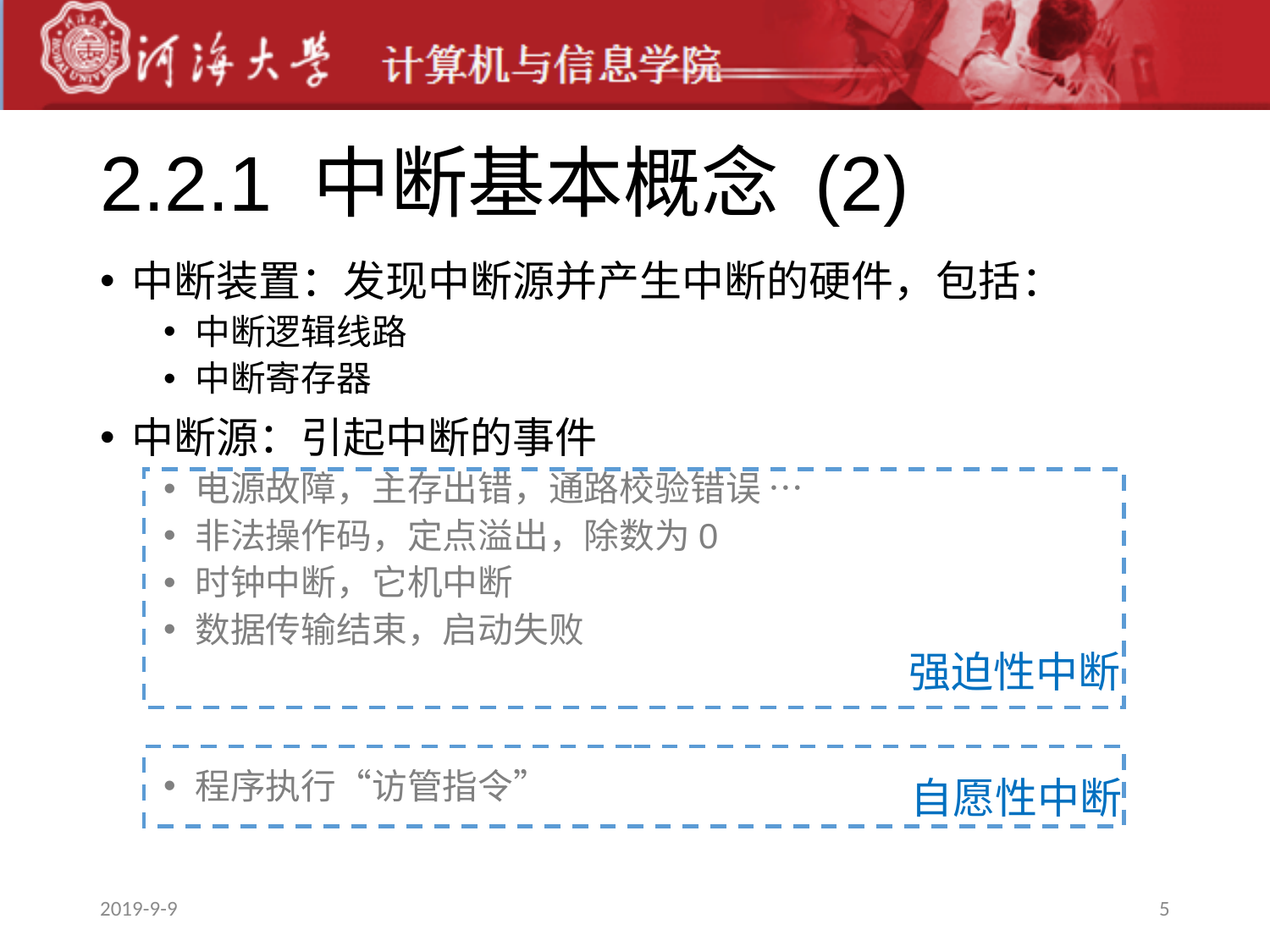

# 2.2.1 中断基本概念 (2)
中断装置：发现中断源并产生中断的硬件，包括：
中断逻辑线路
中断寄存器
中断源：引起中断的事件
电源故障，主存出错，通路校验错误 …
非法操作码，定点溢出，除数为0
时钟中断，它机中断
数据传输结束，启动失败

程序执行“访管指令”

强迫性中断

自愿性中断
2019-9-9
5